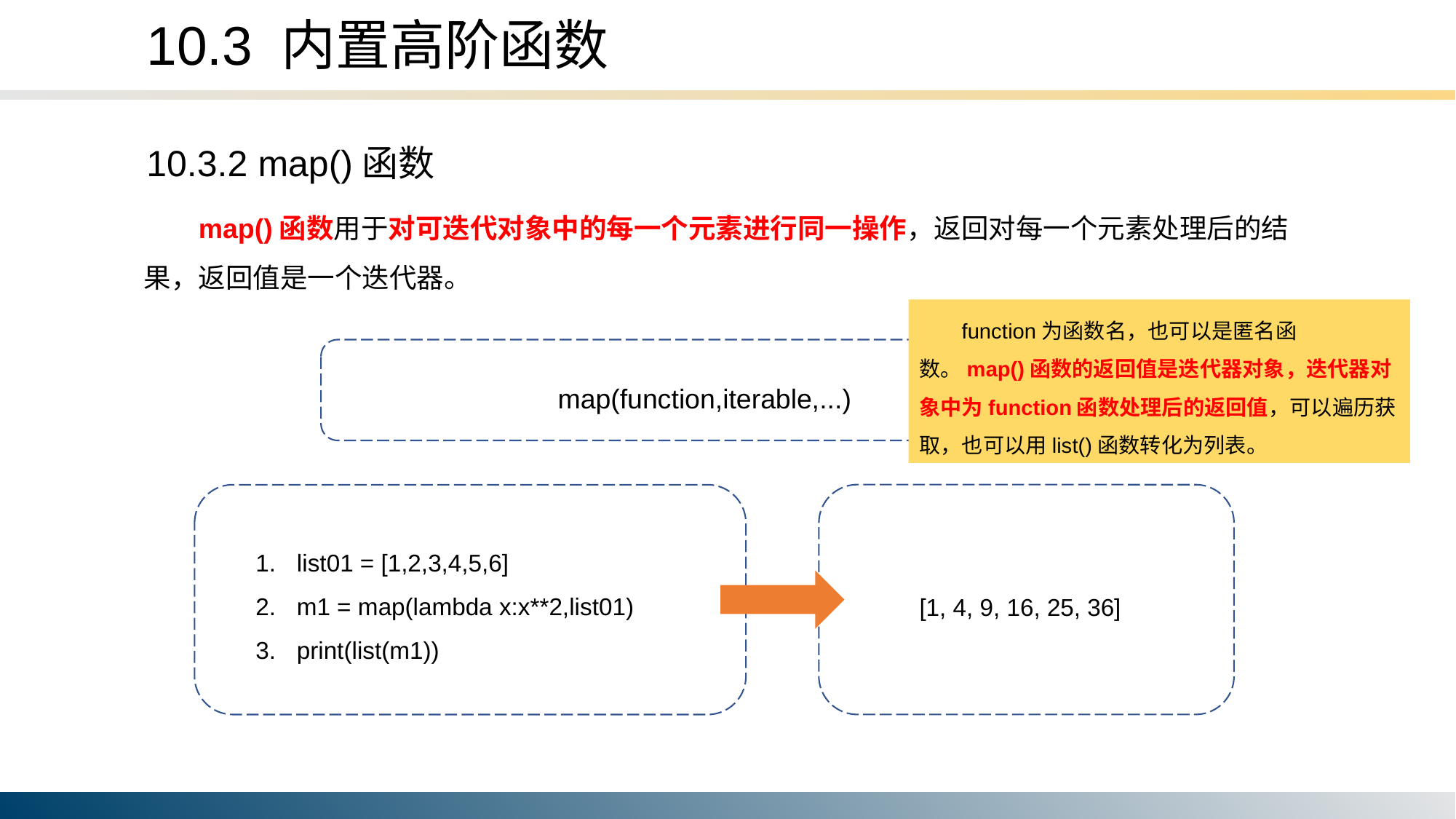

10.3 内置高阶函数
10.3.2 map()函数
map()函数用于对可迭代对象中的每一个元素进行同一操作，返回对每一个元素处理后的结果，返回值是一个迭代器。
function为函数名，也可以是匿名函数。map()函数的返回值是迭代器对象，迭代器对象中为function函数处理后的返回值，可以遍历获取，也可以用list()函数转化为列表。

map(function,iterable,...)

list01 = [1,2,3,4,5,6]
m1 = map(lambda x:x**2,list01)
print(list(m1))
[1, 4, 9, 16, 25, 36]